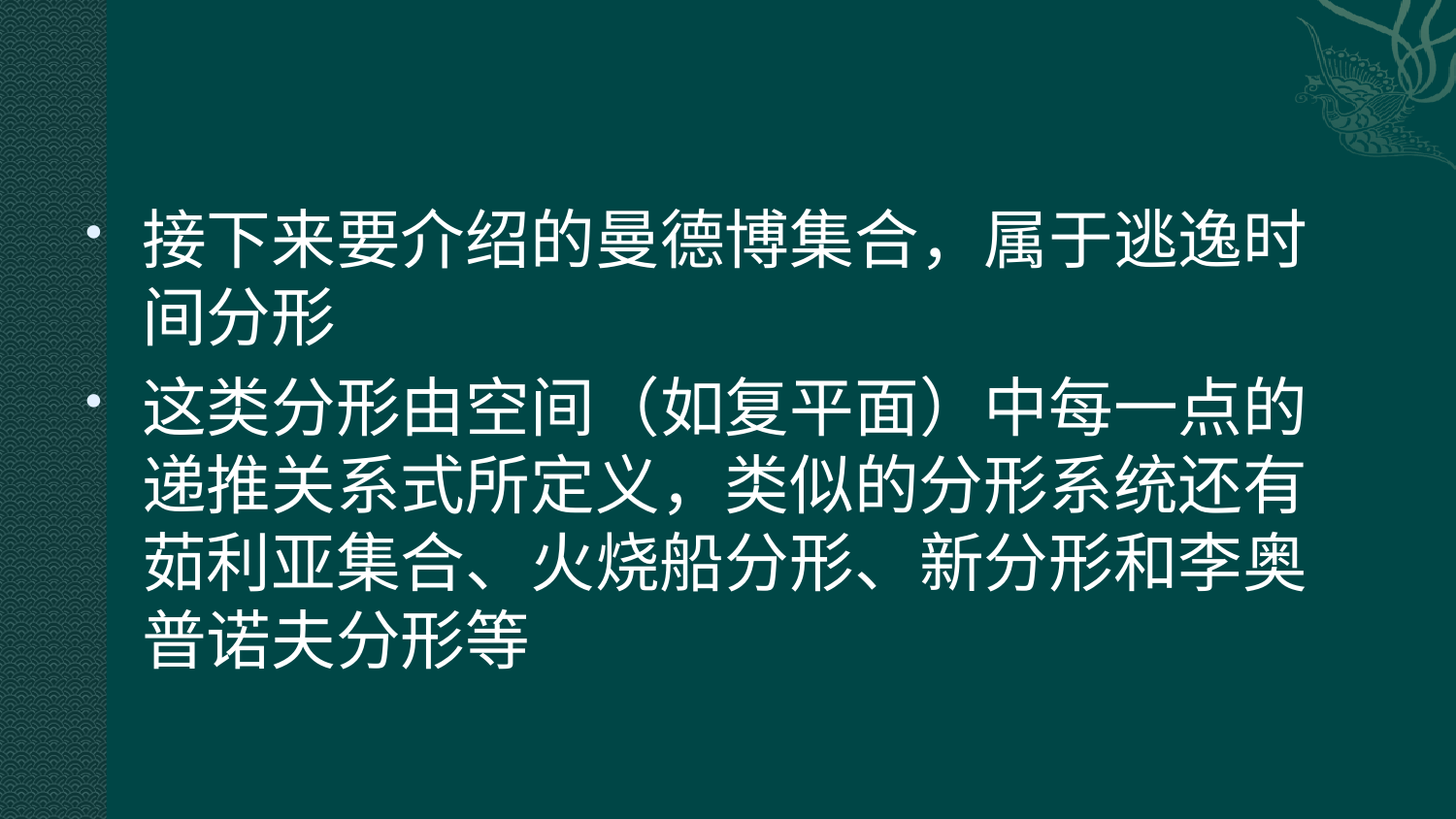

#
接下来要介绍的曼德博集合，属于逃逸时间分形
这类分形由空间（如复平面）中每一点的递推关系式所定义，类似的分形系统还有茹利亚集合、火烧船分形、新分形和李奥普诺夫分形等